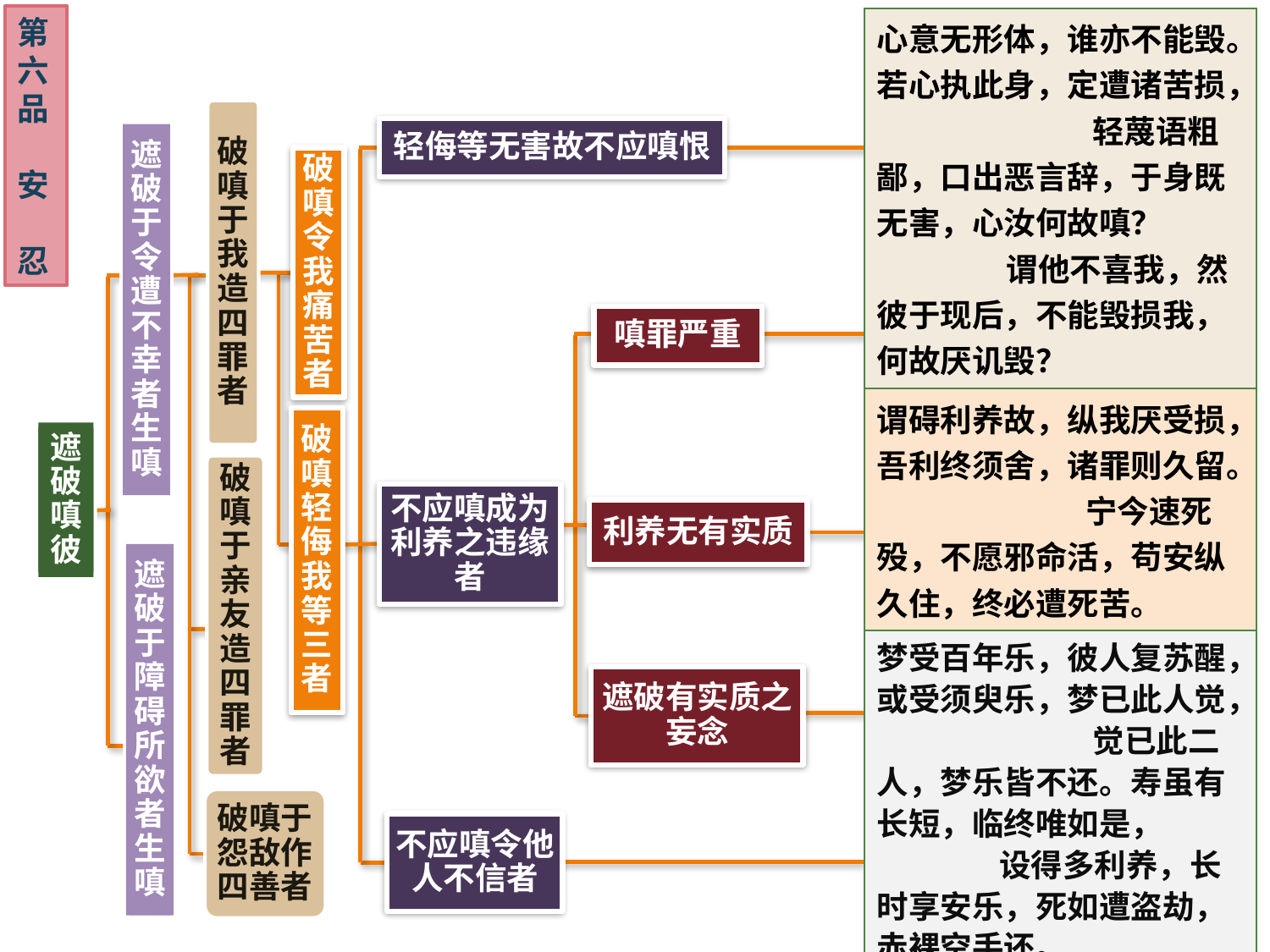

第六品

安   忍
| 心意无形体，谁亦不能毁。若心执此身，定遭诸苦损， 轻蔑语粗鄙，口出恶言辞，于身既无害，心汝何故嗔？ 谓他不喜我，然彼于现后，不能毁损我，何故厌讥毁？ |
| --- |
| 谓碍利养故，纵我厌受损，吾利终须舍，诸罪则久留。 宁今速死殁，不愿邪命活，苟安纵久住，终必遭死苦。 |
| 梦受百年乐，彼人复苏醒，或受须臾乐，梦已此人觉， 觉已此二人，梦乐皆不还。寿虽有长短，临终唯如是， 设得多利养，长时享安乐，死如遭盗劫，赤裸空手还。 |
| 谓利能活命，净罪并修福，然为利养嗔，福尽恶当生。 若为尘俗活，复因彼退堕，唯行罪恶事，苟活义安在？ |
| 谓谤令他失，故我嗔谤者，如是何不嗔，诽谤他人者？ 谓此唯关他，是故吾堪忍，如是何不忍，烦恼所生谤？ |

破嗔于我造四罪者
轻侮等无害故不应嗔恨
遮破于令遭不幸者生嗔

破嗔令我痛苦者
嗔罪严重
破嗔轻侮我等三者

遮破嗔彼

破嗔于亲友造四罪者
不应嗔成为利养之违缘者
利养无有实质
遮破于障碍所欲者生嗔

遮破有实质之妄念

破嗔于怨敌作四善者
不应嗔令他人不信者